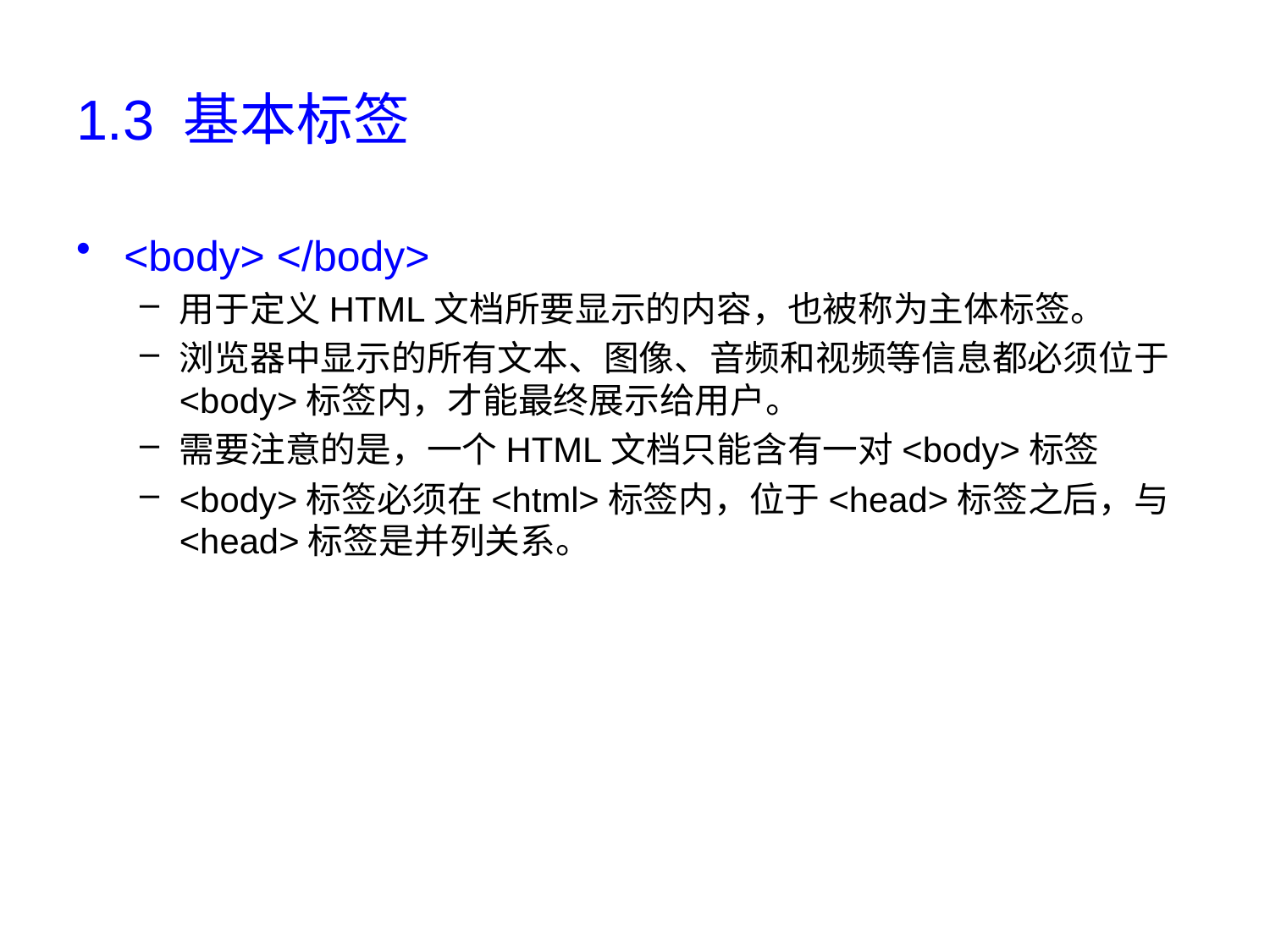

# 1.3 基本标签
<body> </body>
用于定义HTML文档所要显示的内容，也被称为主体标签。
浏览器中显示的所有文本、图像、音频和视频等信息都必须位于<body>标签内，才能最终展示给用户。
需要注意的是，一个HTML文档只能含有一对<body>标签
<body>标签必须在<html>标签内，位于<head>标签之后，与<head>标签是并列关系。